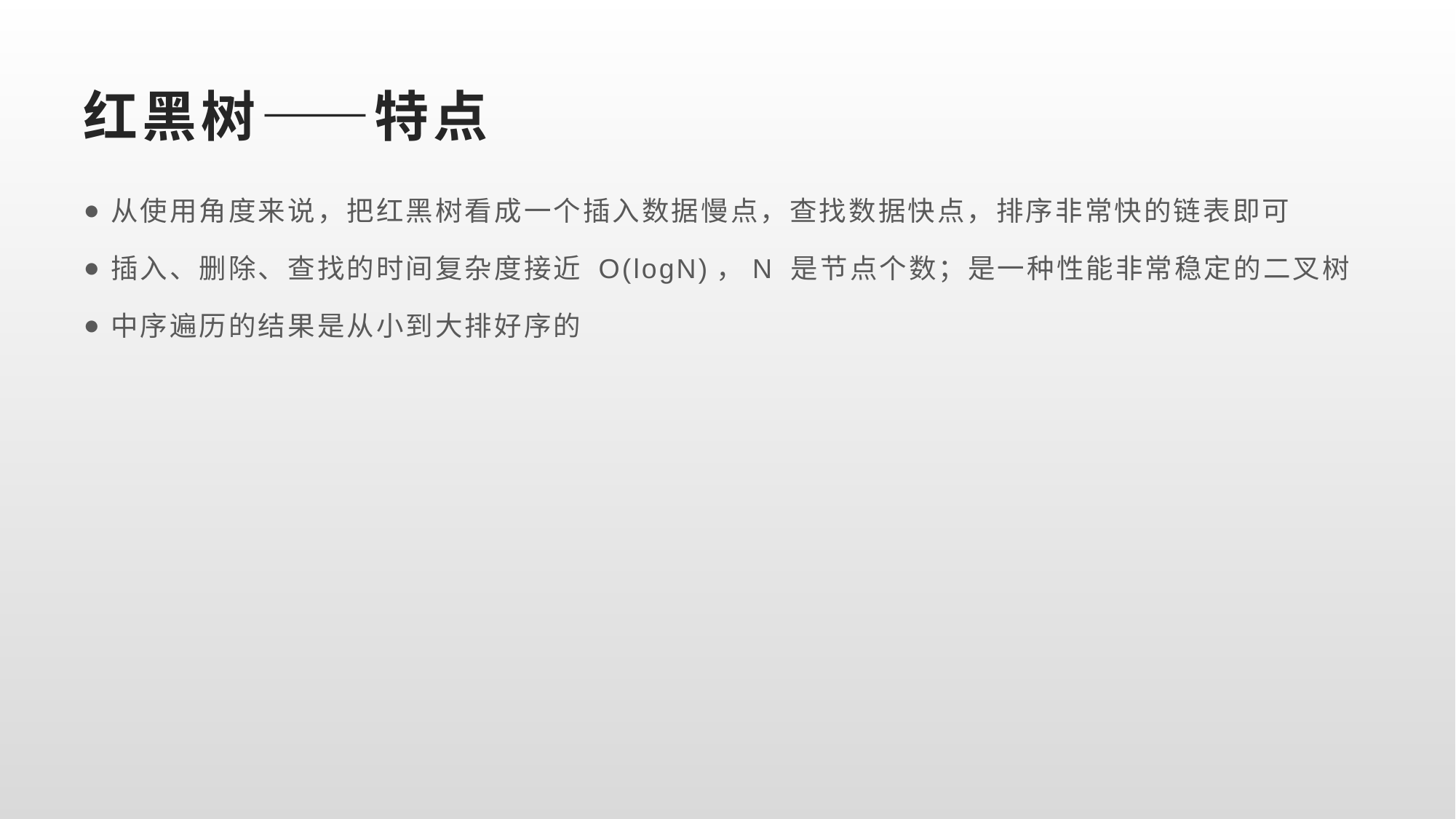

# 红黑树——特点
从使用角度来说，把红黑树看成一个插入数据慢点，查找数据快点，排序非常快的链表即可
插入、删除、查找的时间复杂度接近 O(logN)，N 是节点个数；是一种性能非常稳定的二叉树
中序遍历的结果是从小到大排好序的